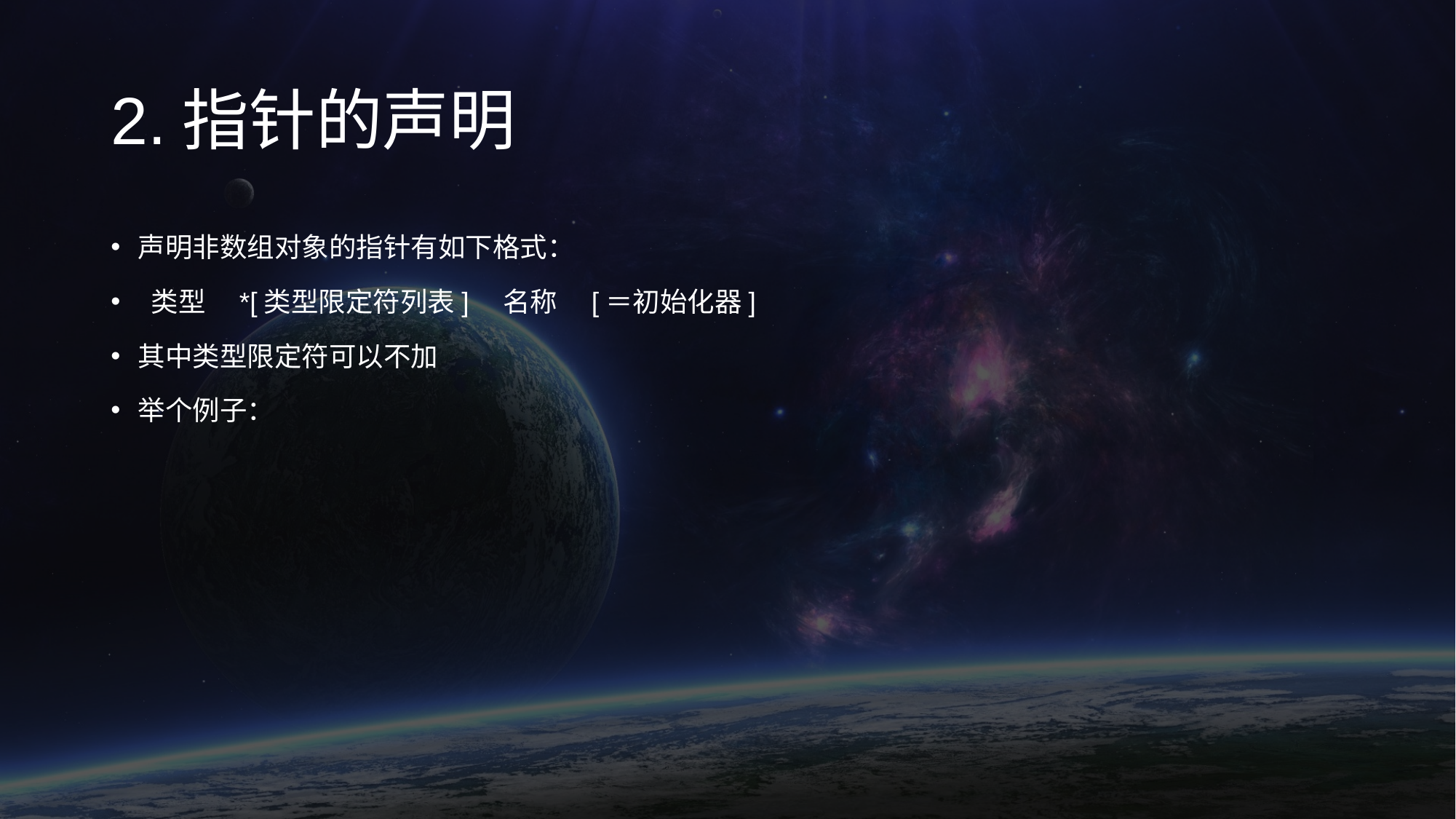

# 2.指针的声明
声明非数组对象的指针有如下格式：
 类型　*[类型限定符列表]　名称　[＝初始化器]
其中类型限定符可以不加
举个例子：